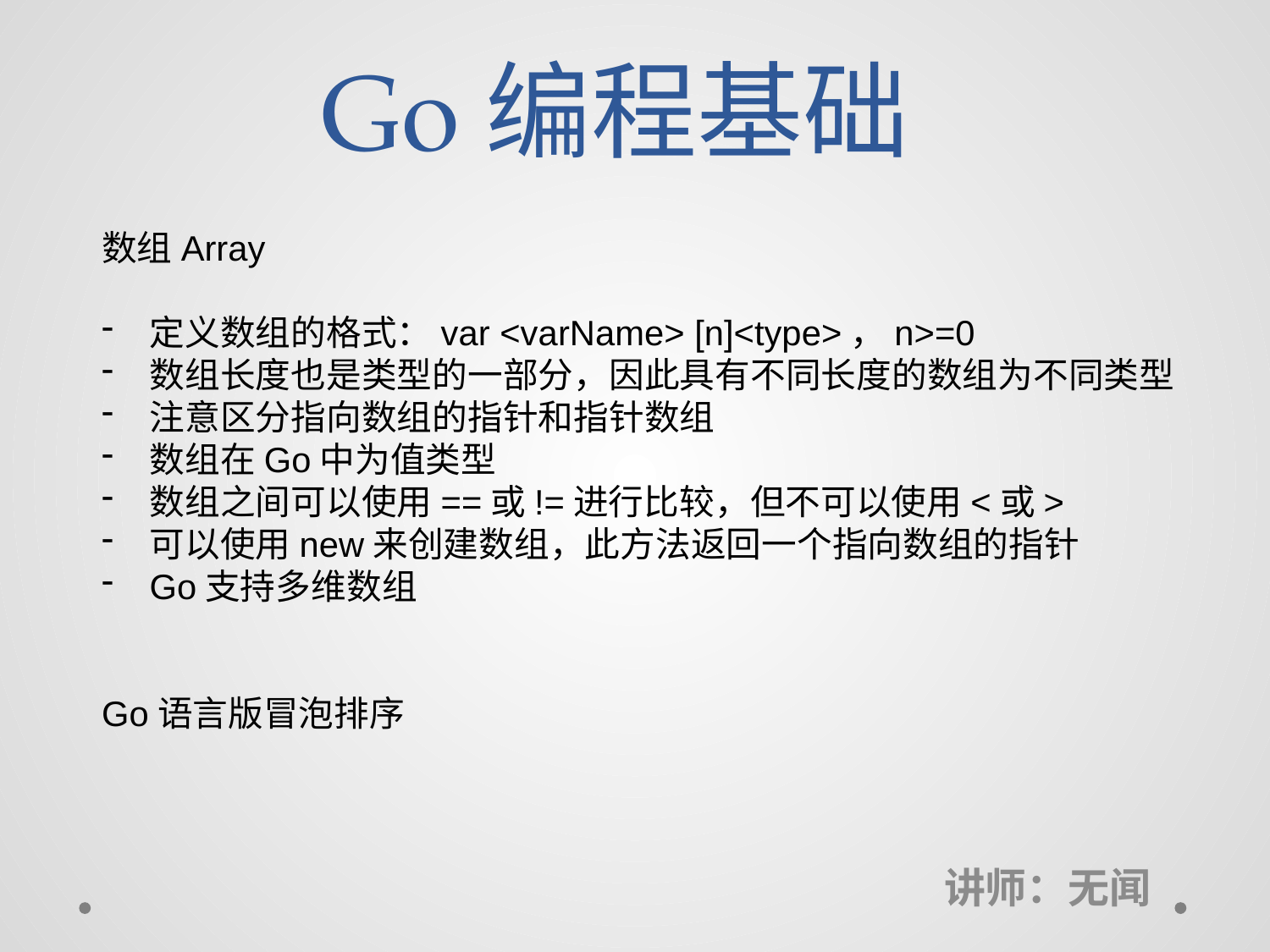

# Go编程基础
数组Array

定义数组的格式：var <varName> [n]<type>，n>=0
数组长度也是类型的一部分，因此具有不同长度的数组为不同类型
注意区分指向数组的指针和指针数组
数组在Go中为值类型
数组之间可以使用==或!=进行比较，但不可以使用<或>
可以使用new来创建数组，此方法返回一个指向数组的指针
Go支持多维数组

Go语言版冒泡排序
讲师：无闻